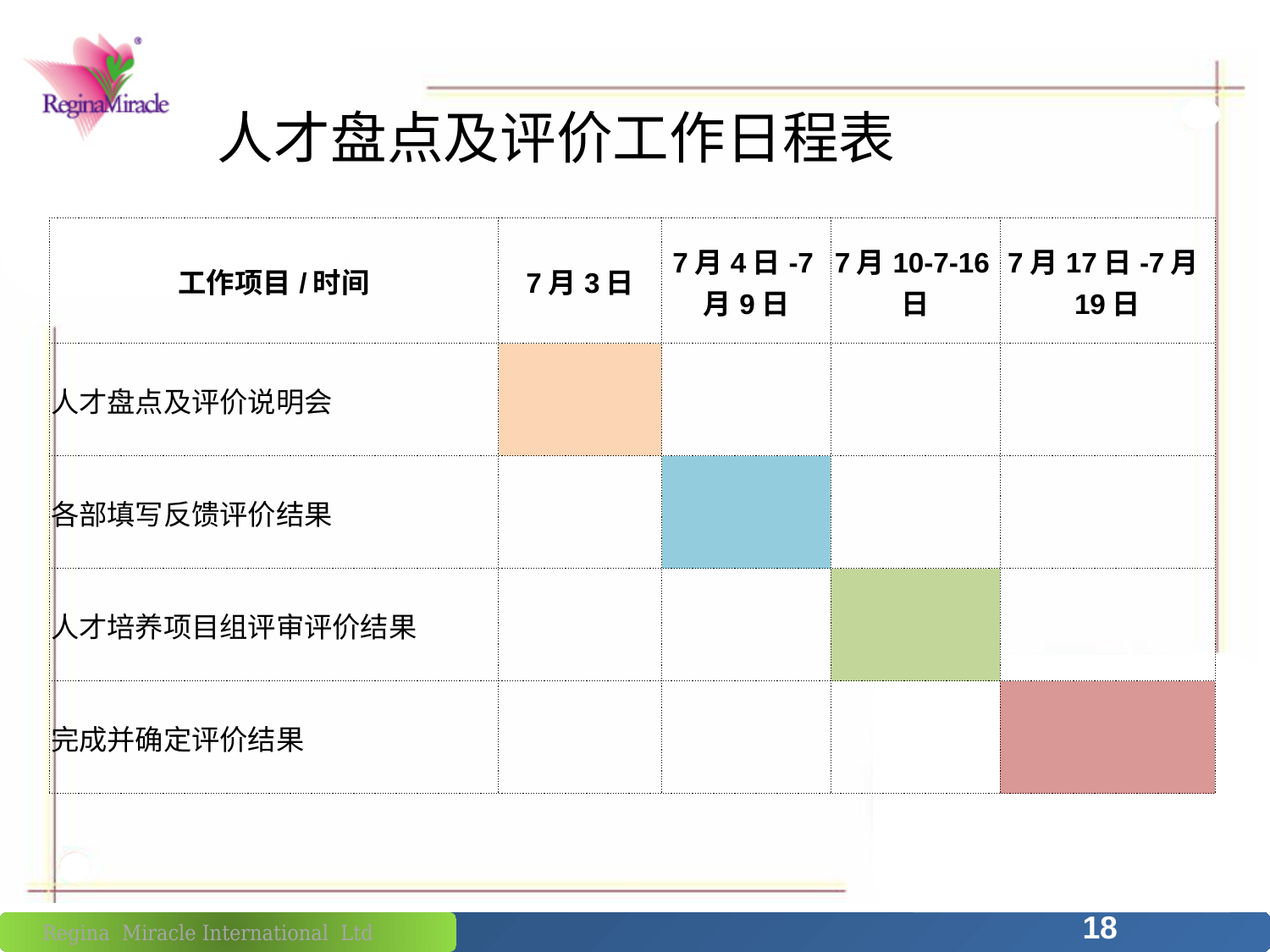

人才盘点及评价工作日程表
| 工作项目/时间 | 7月3日 | 7月4日-7月9日 | 7月10-7-16日 | 7月17日-7月19日 |
| --- | --- | --- | --- | --- |
| 人才盘点及评价说明会 |  |  |  |  |
| 各部填写反馈评价结果 |  |  |  |  |
| 人才培养项目组评审评价结果 |  |  |  |  |
| 完成并确定评价结果 |  |  |  |  |
18